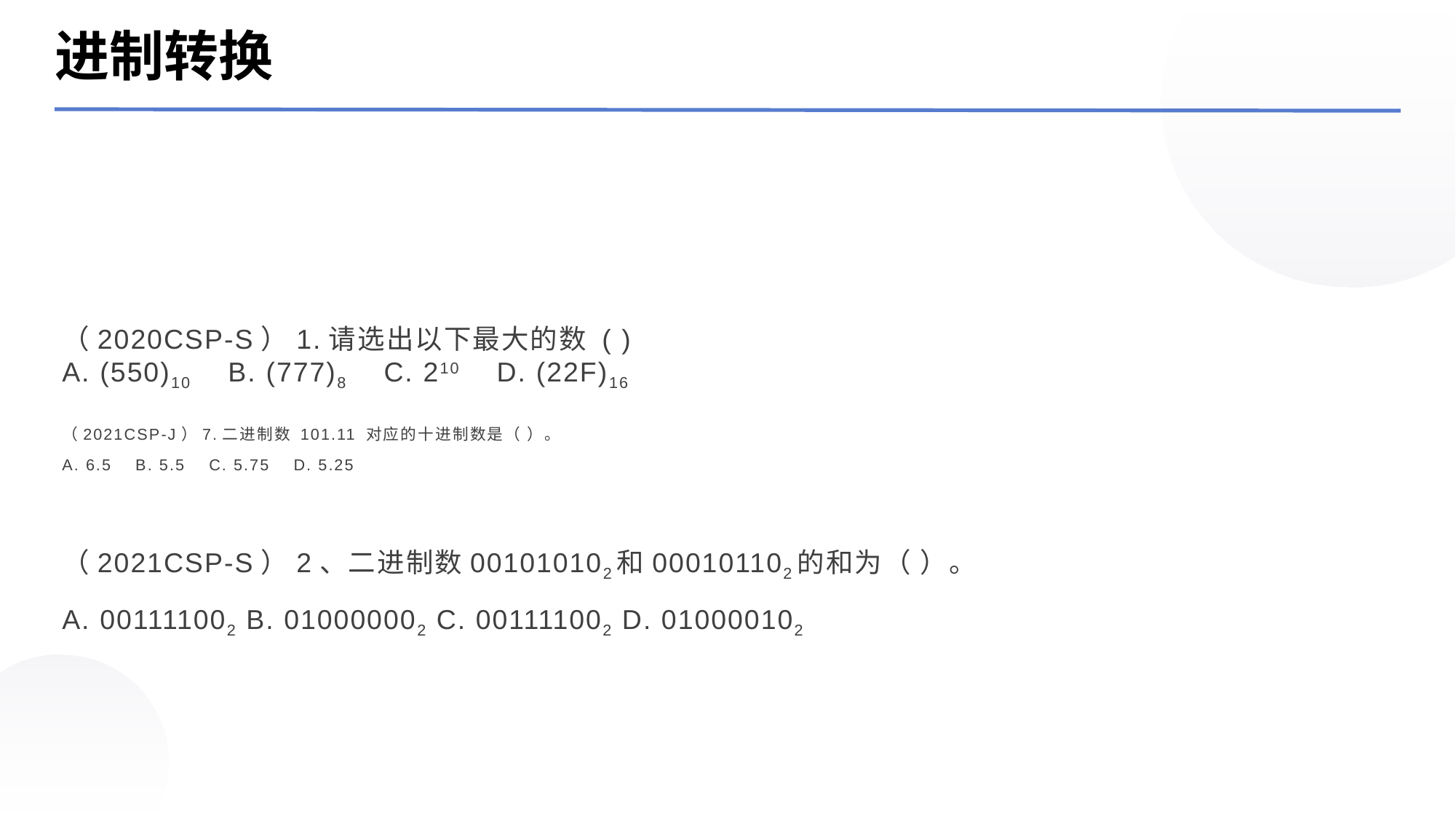

进制转换

（2020CSP-S）1.请选出以下最大的数 ( )
A. (550)10    B. (777)8    C. 210    D. (22F)16

（2021CSP-J）7.二进制数 101.11 对应的十进制数是（ ）。
A. 6.5    B. 5.5    C. 5.75    D. 5.25

（2021CSP-S）2、二进制数001010102和000101102的和为（ ）。
A. 001111002 B. 010000002 C. 001111002 D. 010000102